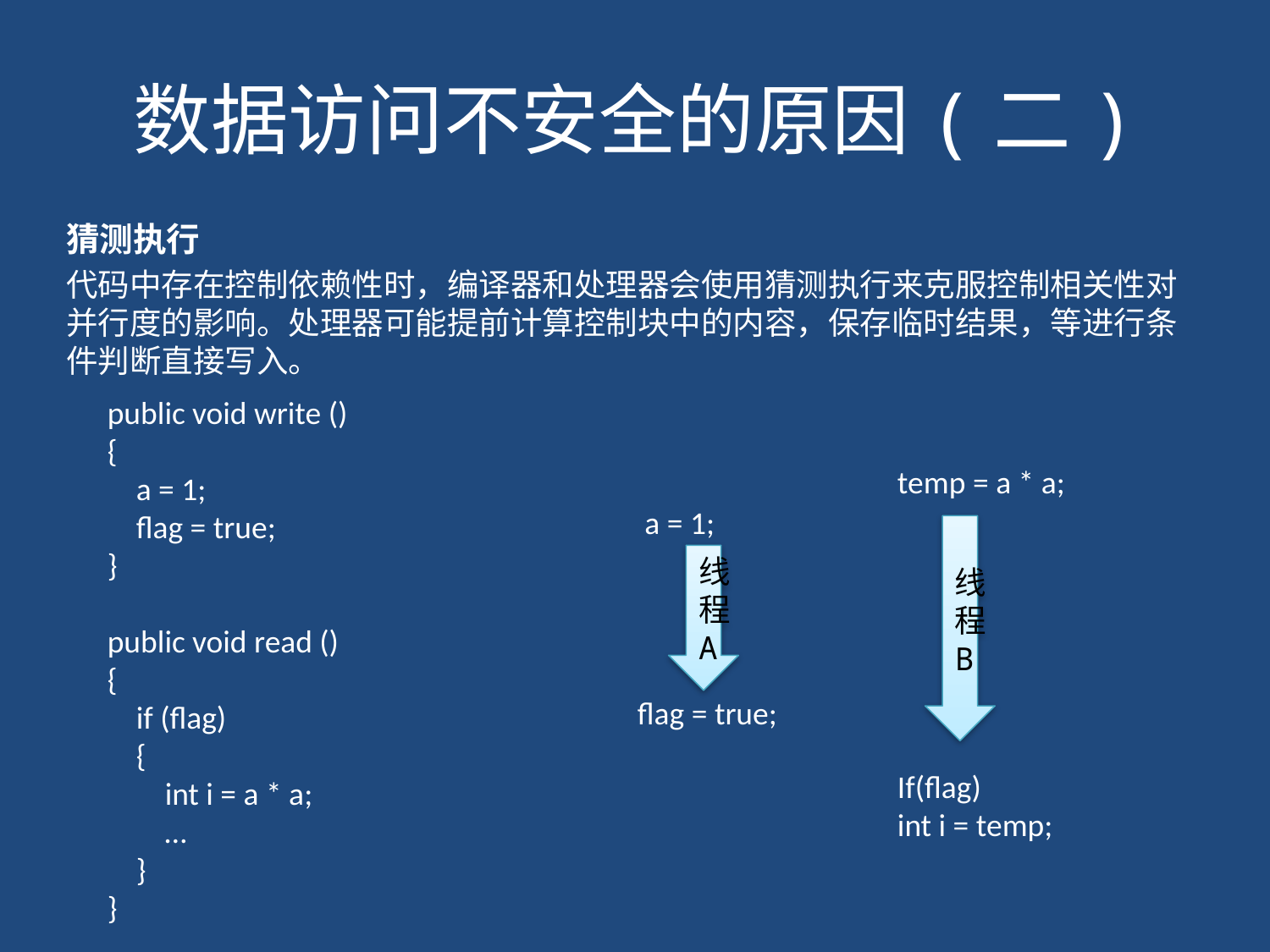

# 数据访问不安全的原因(二)
猜测执行
代码中存在控制依赖性时，编译器和处理器会使用猜测执行来克服控制相关性对并行度的影响。处理器可能提前计算控制块中的内容，保存临时结果，等进行条件判断直接写入。
public void write ()
{
    a = 1;
    flag = true;
}

public void read ()
{
    if (flag)
    {
        int i = a * a;
        …
    }
}
temp = a * a;

If(flag)
int i = temp;
 a = 1;

flag = true;
线程B
线程A